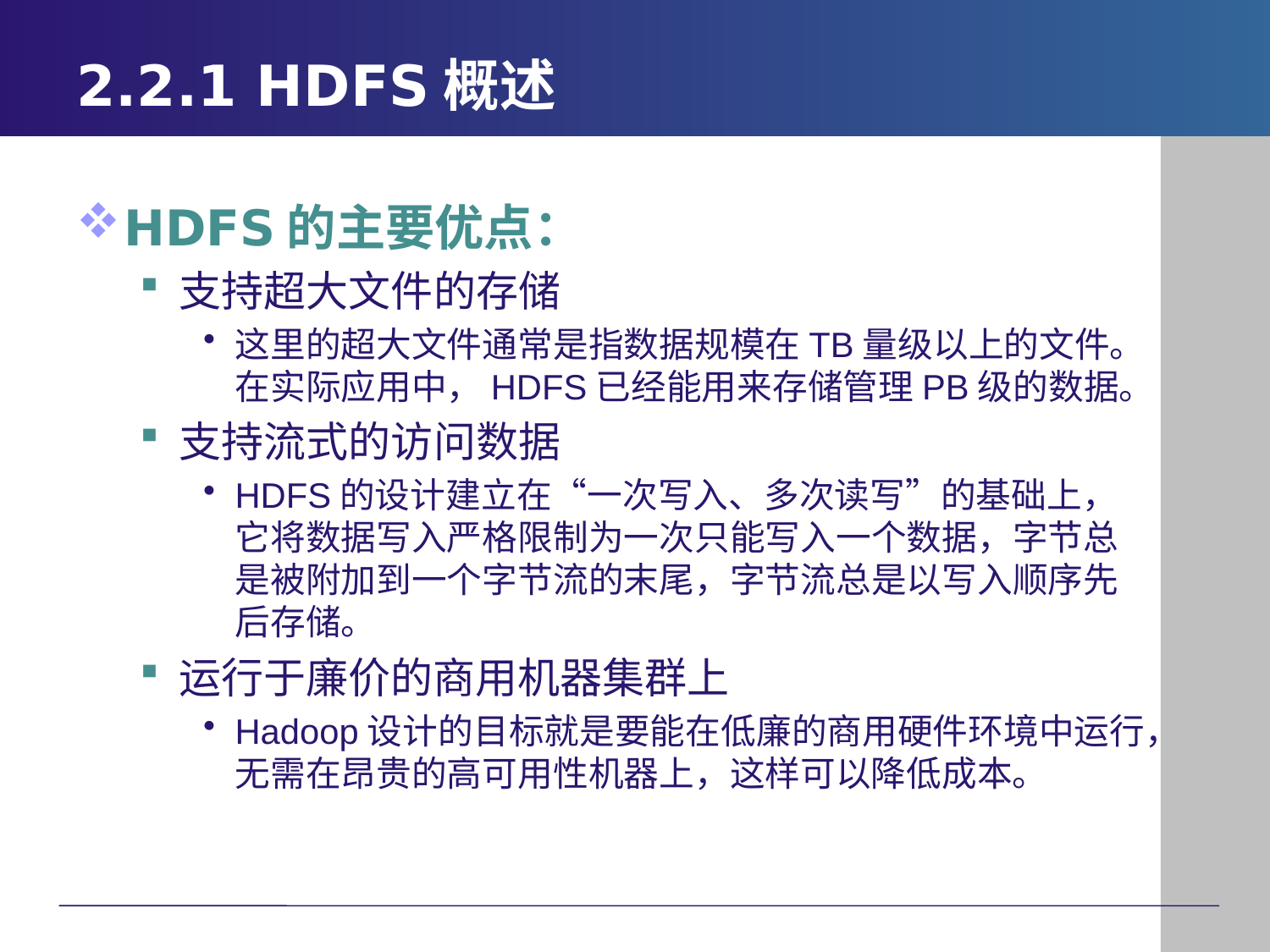

# 2.2.1 HDFS概述
HDFS的主要优点：
支持超大文件的存储
这里的超大文件通常是指数据规模在TB量级以上的文件。在实际应用中，HDFS已经能用来存储管理PB级的数据。
支持流式的访问数据
HDFS的设计建立在“一次写入、多次读写”的基础上，它将数据写入严格限制为一次只能写入一个数据，字节总是被附加到一个字节流的末尾，字节流总是以写入顺序先后存储。
运行于廉价的商用机器集群上
Hadoop设计的目标就是要能在低廉的商用硬件环境中运行，无需在昂贵的高可用性机器上，这样可以降低成本。